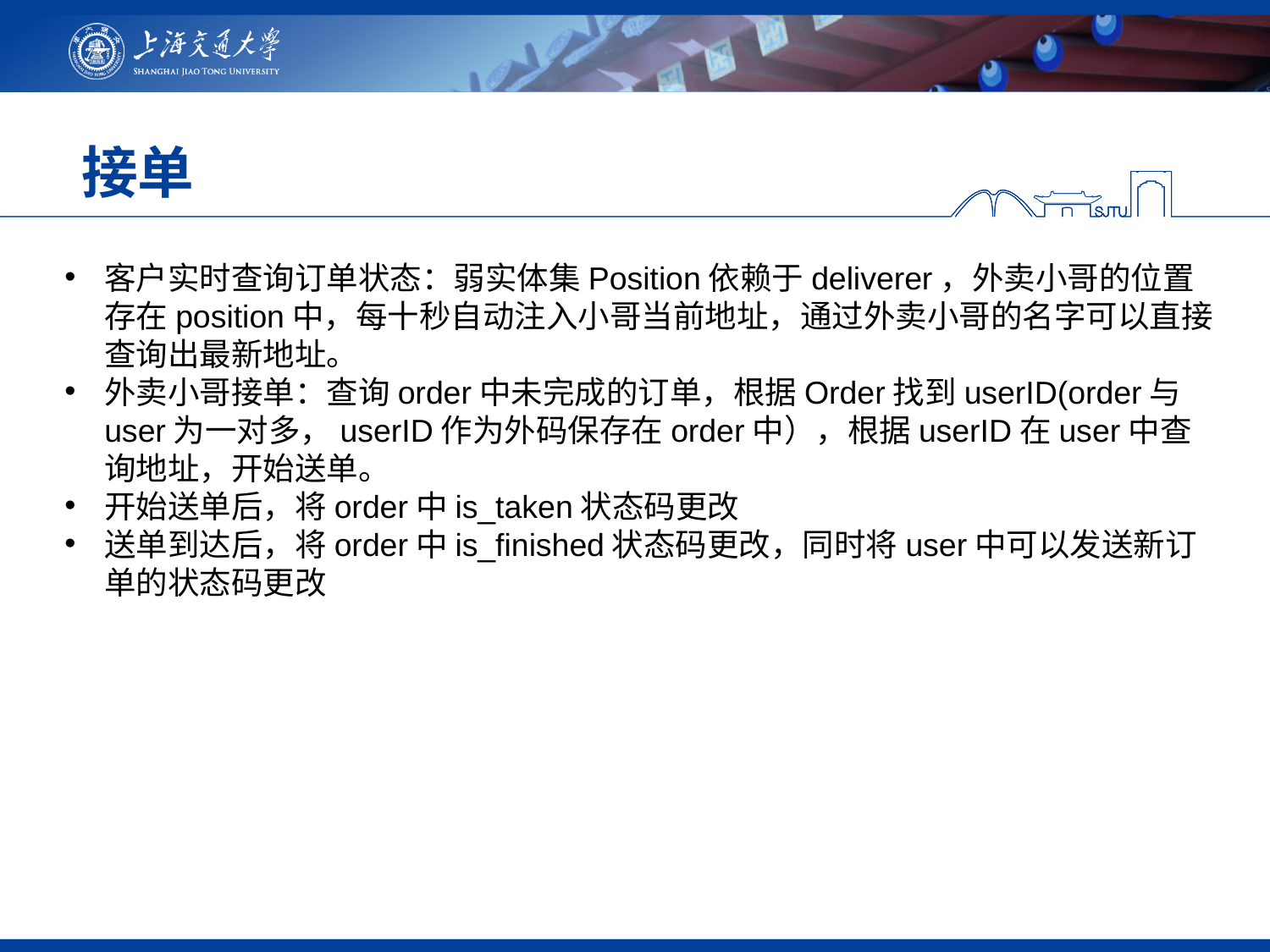

# 接单
客户实时查询订单状态：弱实体集Position依赖于deliverer，外卖小哥的位置存在position中，每十秒自动注入小哥当前地址，通过外卖小哥的名字可以直接查询出最新地址。
外卖小哥接单：查询order中未完成的订单，根据Order找到userID(order与user为一对多，userID作为外码保存在order中），根据userID在user中查询地址，开始送单。
开始送单后，将order中is_taken状态码更改
送单到达后，将order中is_finished状态码更改，同时将user中可以发送新订单的状态码更改